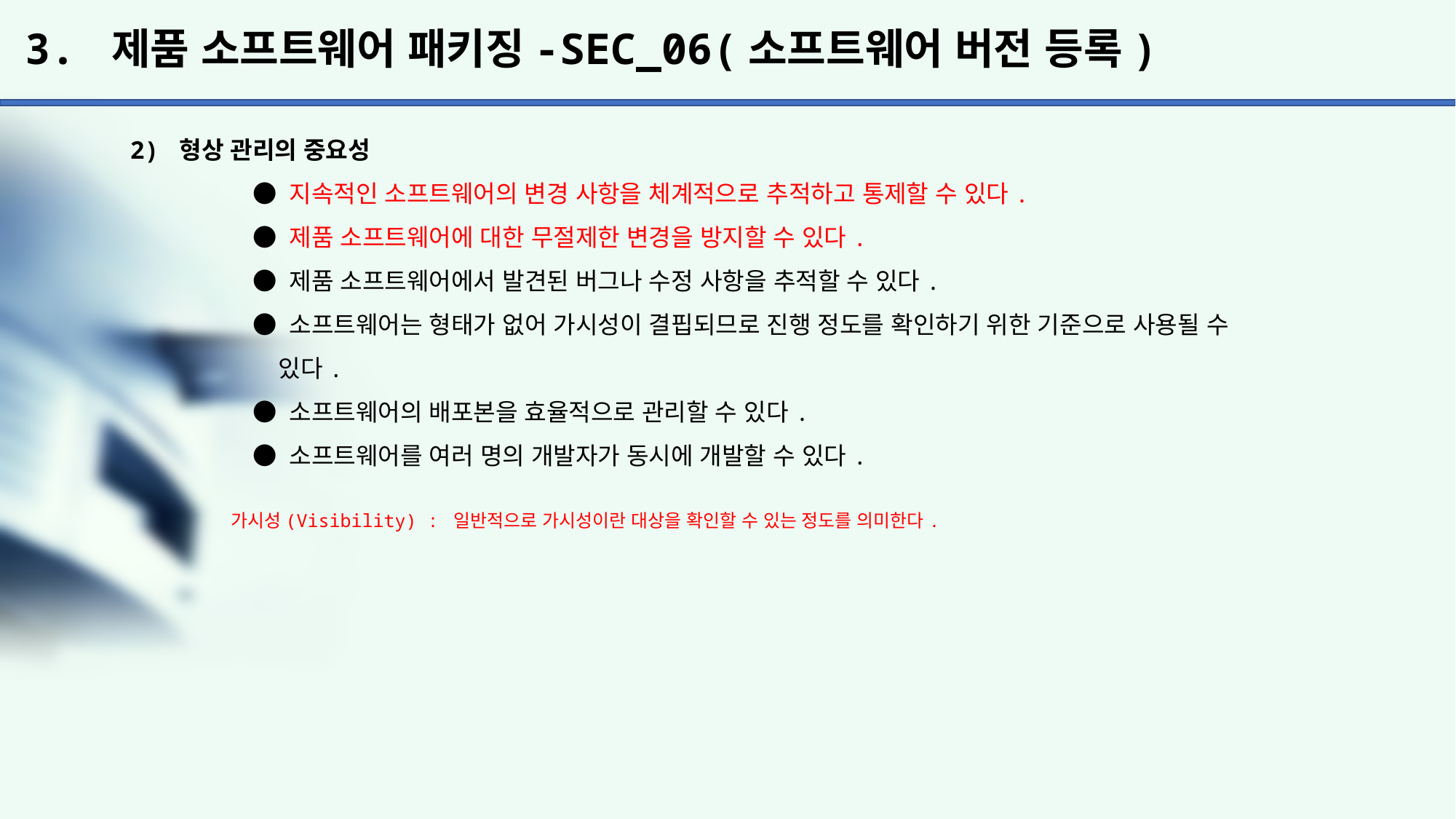

# 3. 제품 소프트웨어 패키징-SEC_06(소프트웨어 버전 등록)
2) 형상 관리의 중요성
	  ● 지속적인 소프트웨어의 변경 사항을 체계적으로 추적하고 통제할 수 있다.
	  ● 제품 소프트웨어에 대한 무절제한 변경을 방지할 수 있다.
	  ● 제품 소프트웨어에서 발견된 버그나 수정 사항을 추적할 수 있다.
	  ● 소프트웨어는 형태가 없어 가시성이 결핍되므로 진행 정도를 확인하기 위한 기준으로 사용될 수
	     있다.
	  ● 소프트웨어의 배포본을 효율적으로 관리할 수 있다.
	  ● 소프트웨어를 여러 명의 개발자가 동시에 개발할 수 있다.
가시성(Visibility) : 일반적으로 가시성이란 대상을 확인할 수 있는 정도를 의미한다.